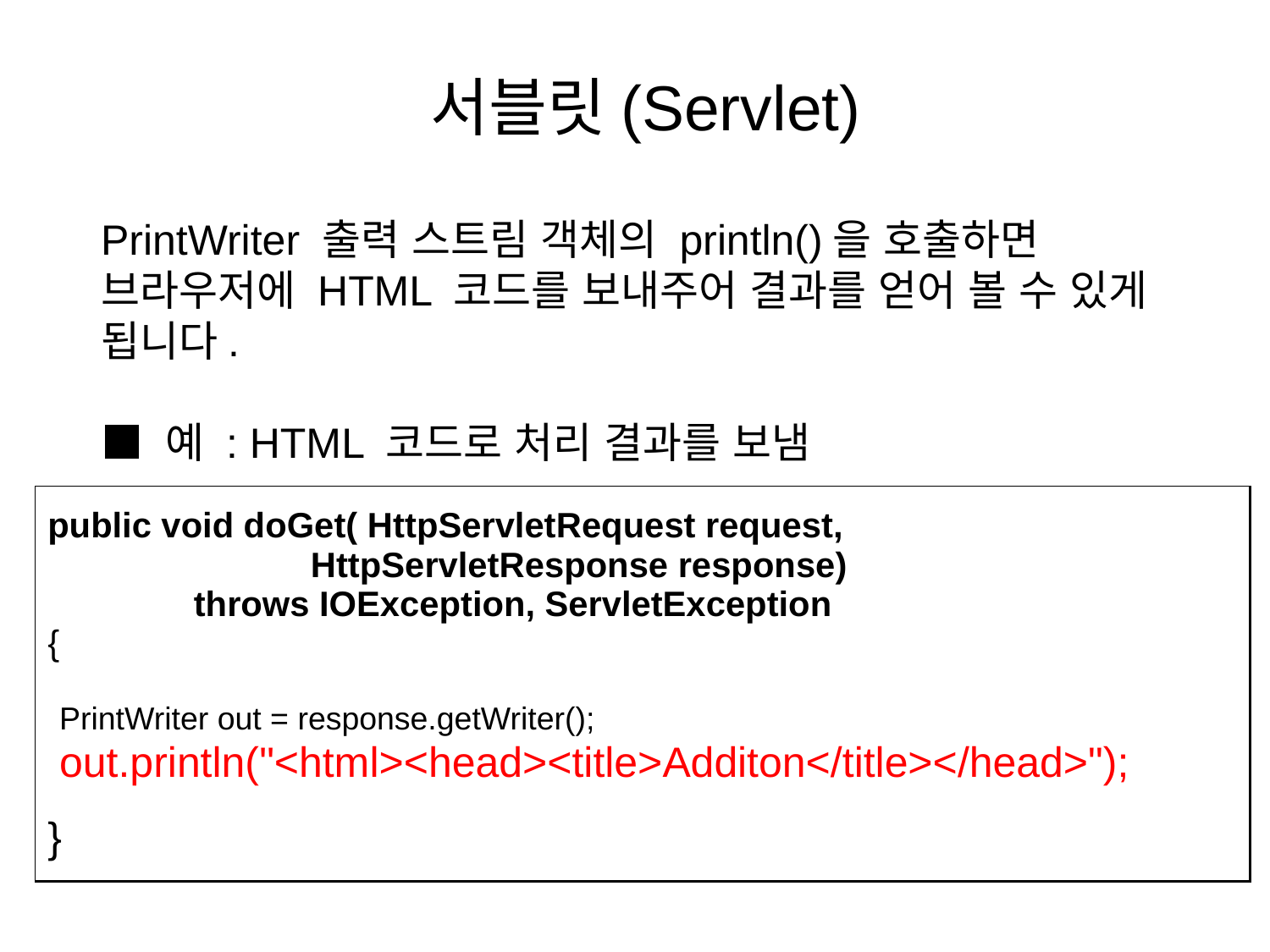

# 서블릿(Servlet)
PrintWriter 출력 스트림 객체의 println()을 호출하면 브라우저에 HTML 코드를 보내주어 결과를 얻어 볼 수 있게 됩니다.

■ 예 : HTML 코드로 처리 결과를 보냄
| public void doGet( HttpServletRequest request, HttpServletResponse response) throws IOException, ServletException { PrintWriter out = response.getWriter(); out.println("<html><head><title>Additon</title></head>"); } |
| --- |